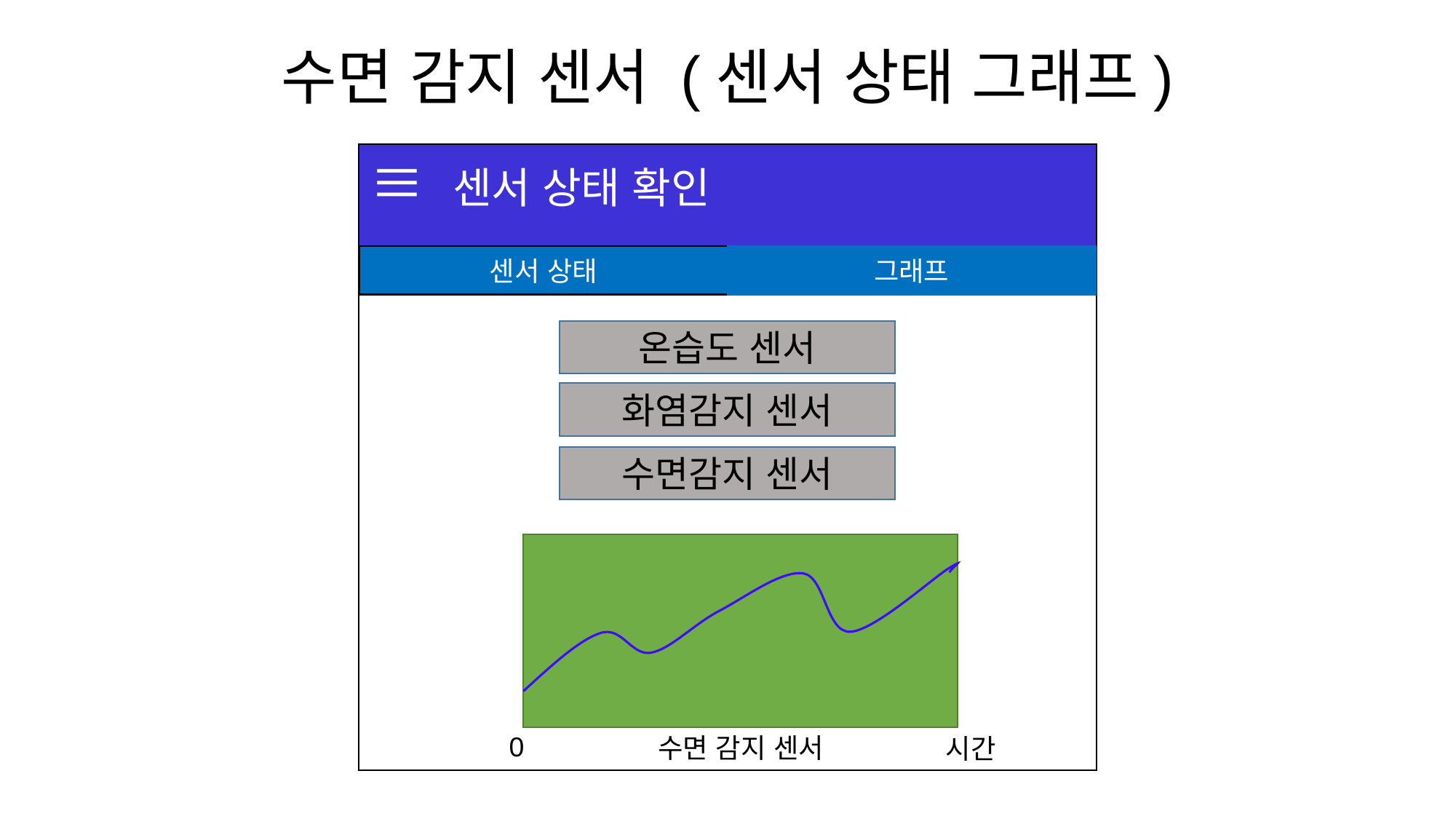

수면 감지 센서 (센서 상태 그래프)
≡ 센서 상태 확인

센서 상태
그래프
온습도 센서
화염감지 센서
수면감지 센서

0
수면 감지 센서
시간